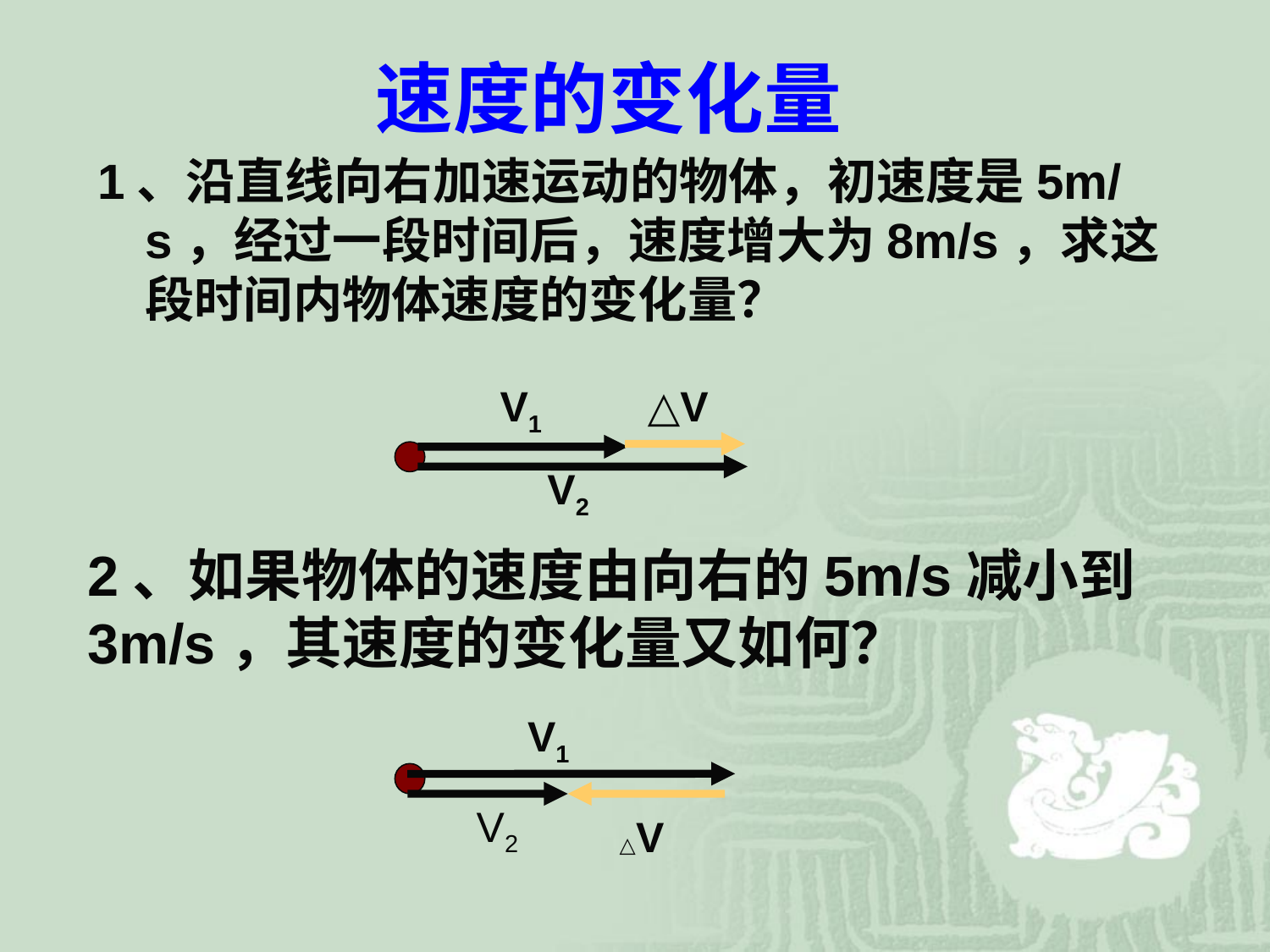

# 速度的变化量
1、沿直线向右加速运动的物体，初速度是5m/s，经过一段时间后，速度增大为8m/s，求这段时间内物体速度的变化量？

V1
△V

V2

2、如果物体的速度由向右的5m/s减小到3m/s，其速度的变化量又如何？
V1

V2

△V